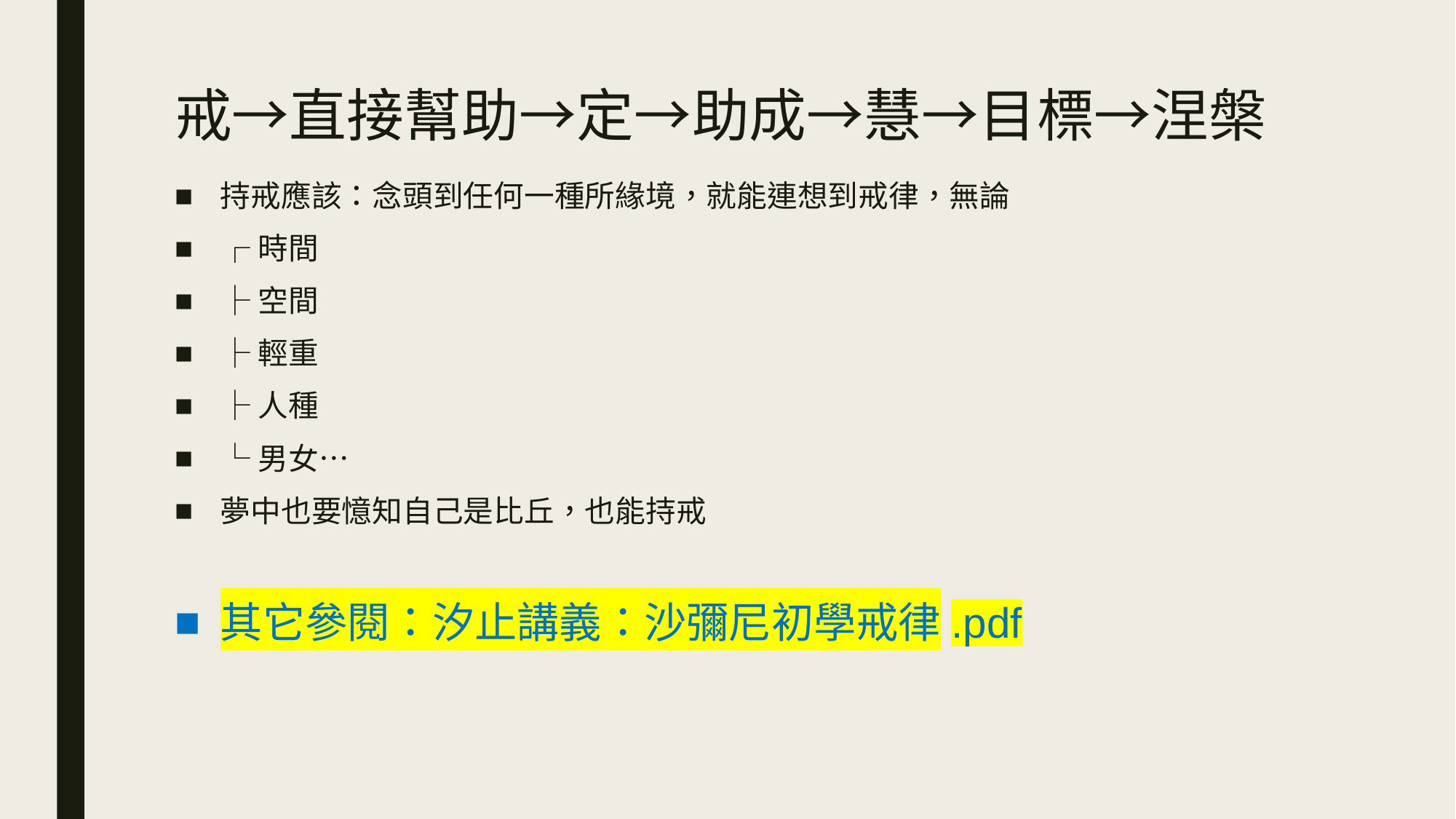

# 戒→直接幫助→定→助成→慧→目標→涅槃
持戒應該：念頭到任何一種所緣境，就能連想到戒律，無論
┌時間
├空間
├輕重
├人種
└男女…
夢中也要憶知自己是比丘，也能持戒

其它參閱：汐止講義：沙彌尼初學戒律.pdf